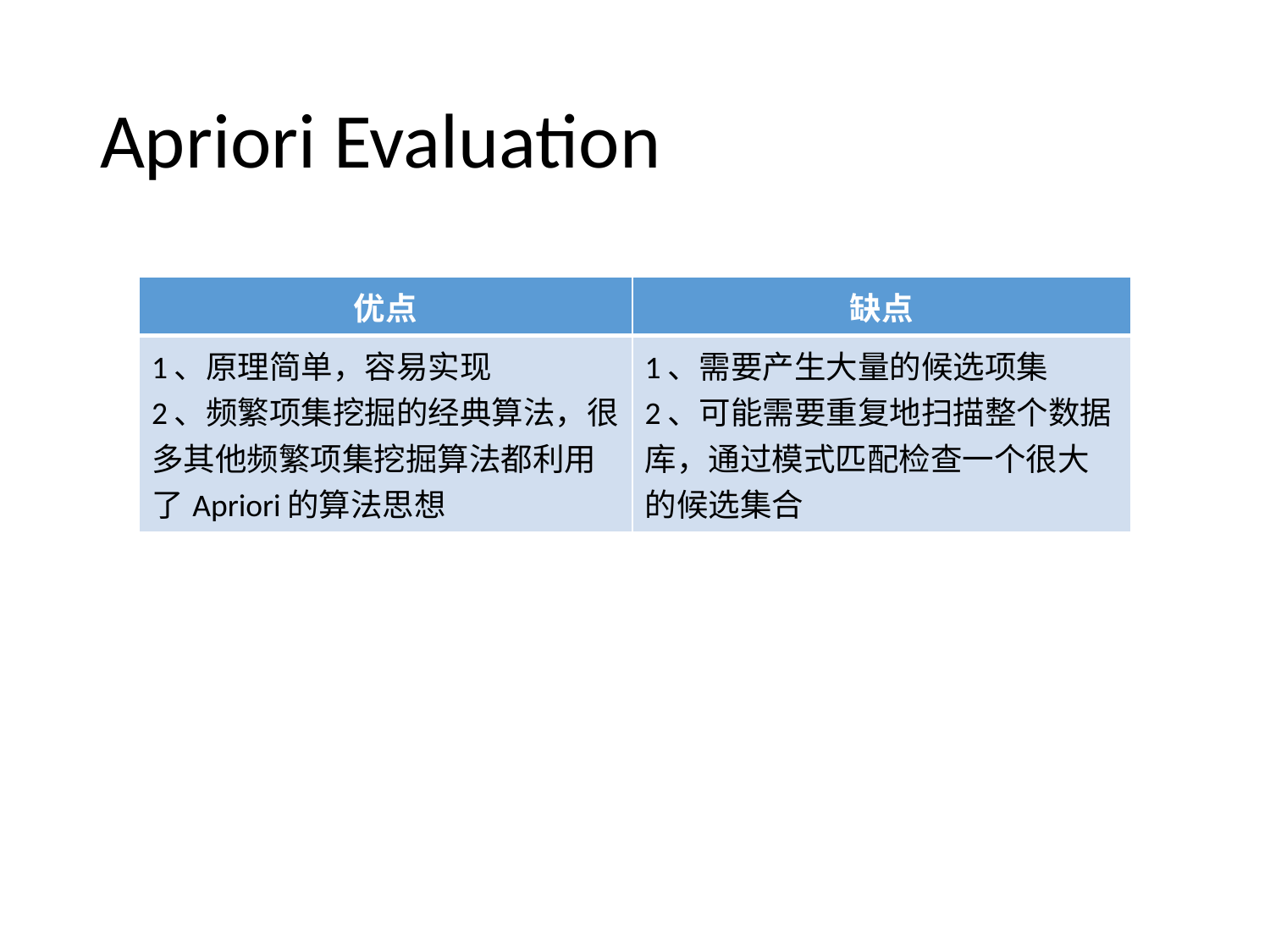

# Apriori Evaluation
| 优点 | 缺点 |
| --- | --- |
| 1、原理简单，容易实现 2、频繁项集挖掘的经典算法，很多其他频繁项集挖掘算法都利用了Apriori的算法思想 | 1、需要产生大量的候选项集 2、可能需要重复地扫描整个数据库，通过模式匹配检查一个很大的候选集合 |